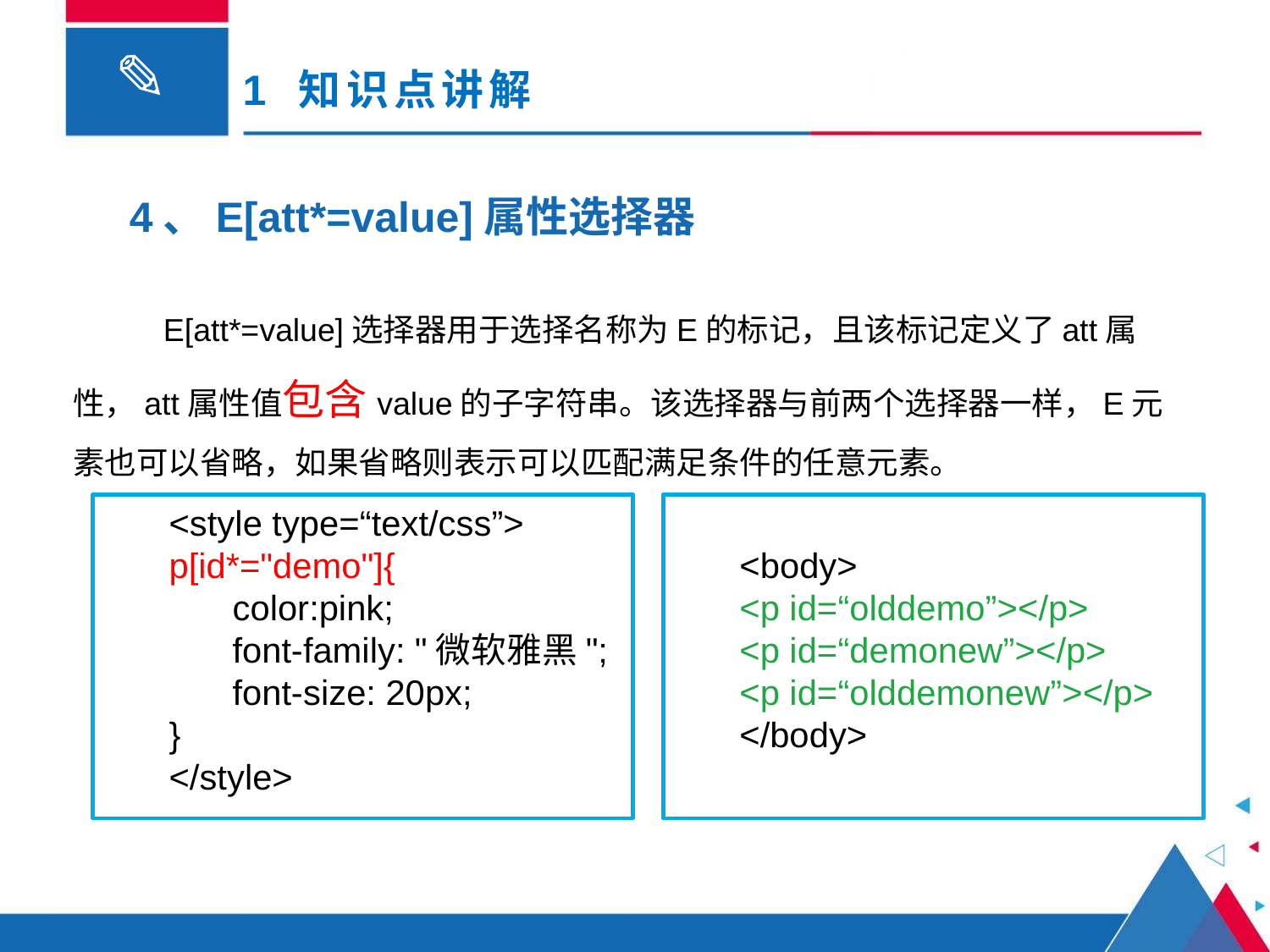

# 1 知识点讲解
4、E[att*=value]属性选择器
   E[att*=value]选择器用于选择名称为E的标记，且该标记定义了att属性，att属性值包含value的子字符串。该选择器与前两个选择器一样，E元素也可以省略，如果省略则表示可以匹配满足条件的任意元素。
<style type=“text/css”>
p[id*="demo"]{
	color:pink;
	font-family: "微软雅黑";
	font-size: 20px;
}
</style>

<body>
<p id=“olddemo”></p>
<p id=“demonew”></p>
<p id=“olddemonew”></p>
</body>